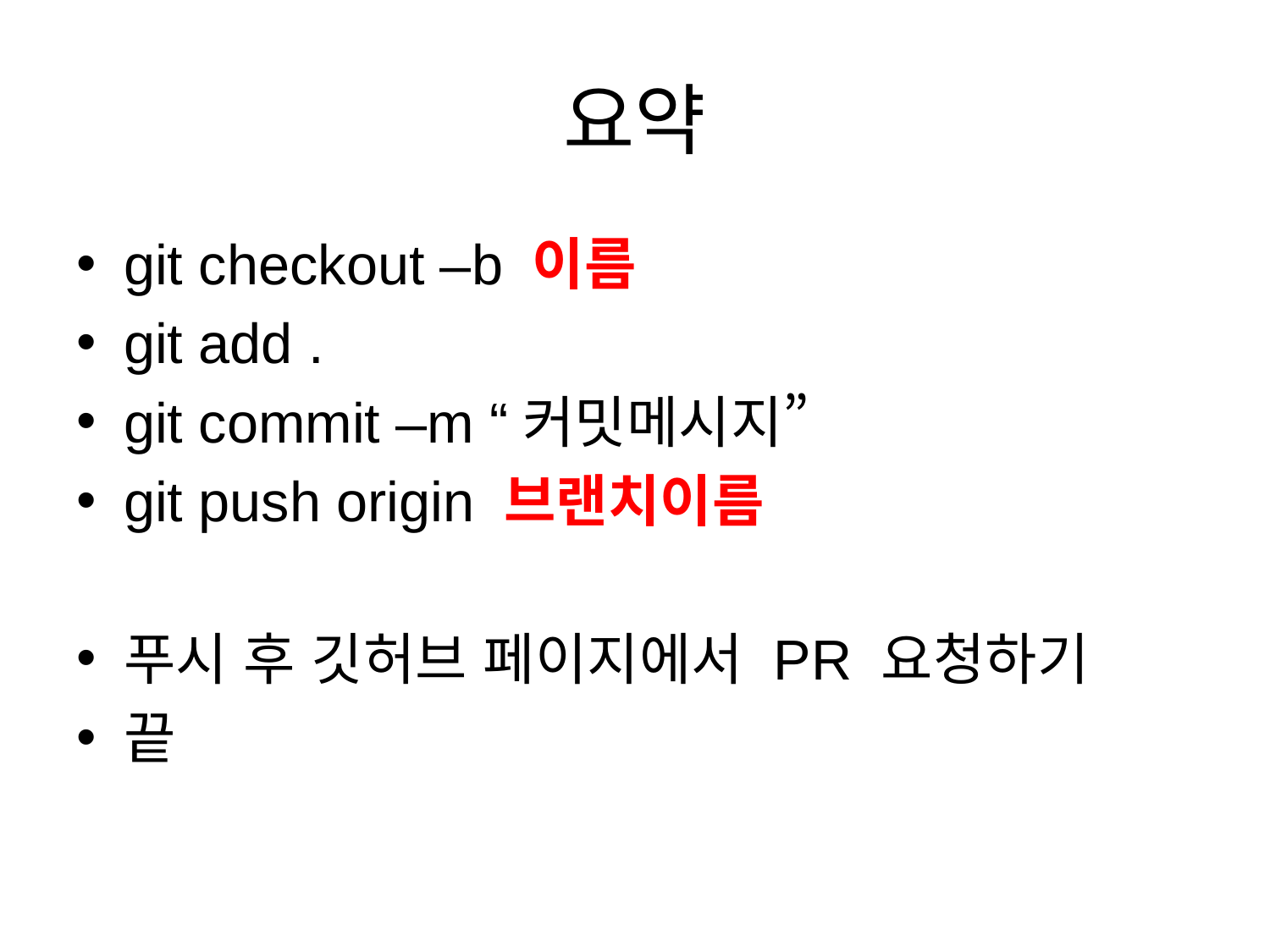

# 요약
git checkout –b 이름
git add .
git commit –m “커밋메시지”
git push origin 브랜치이름

푸시 후 깃허브 페이지에서 PR 요청하기
끝